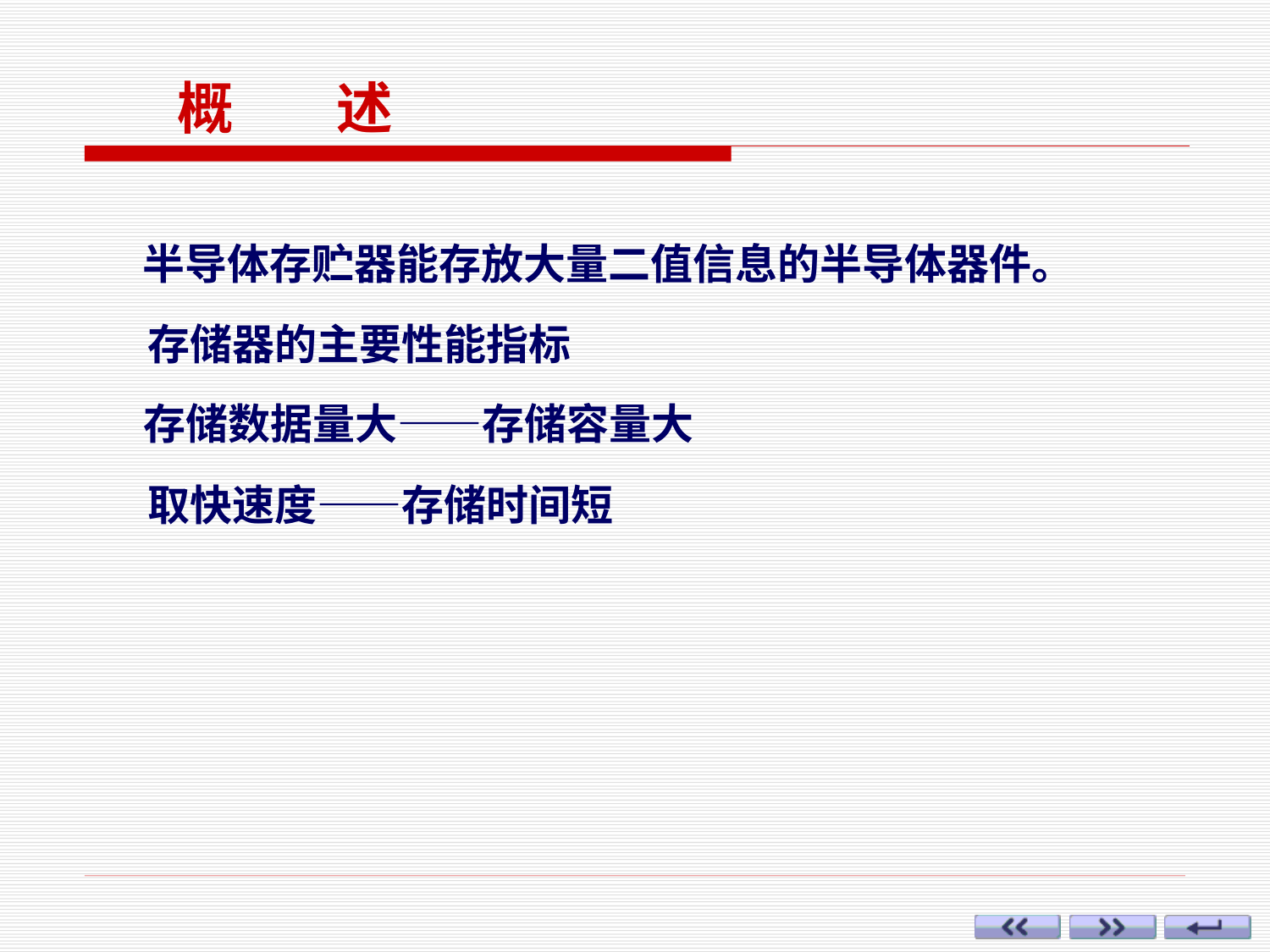

概        述
半导体存贮器能存放大量二值信息的半导体器件。
存储器的主要性能指标
存储数据量大——存储容量大
取快速度——存储时间短